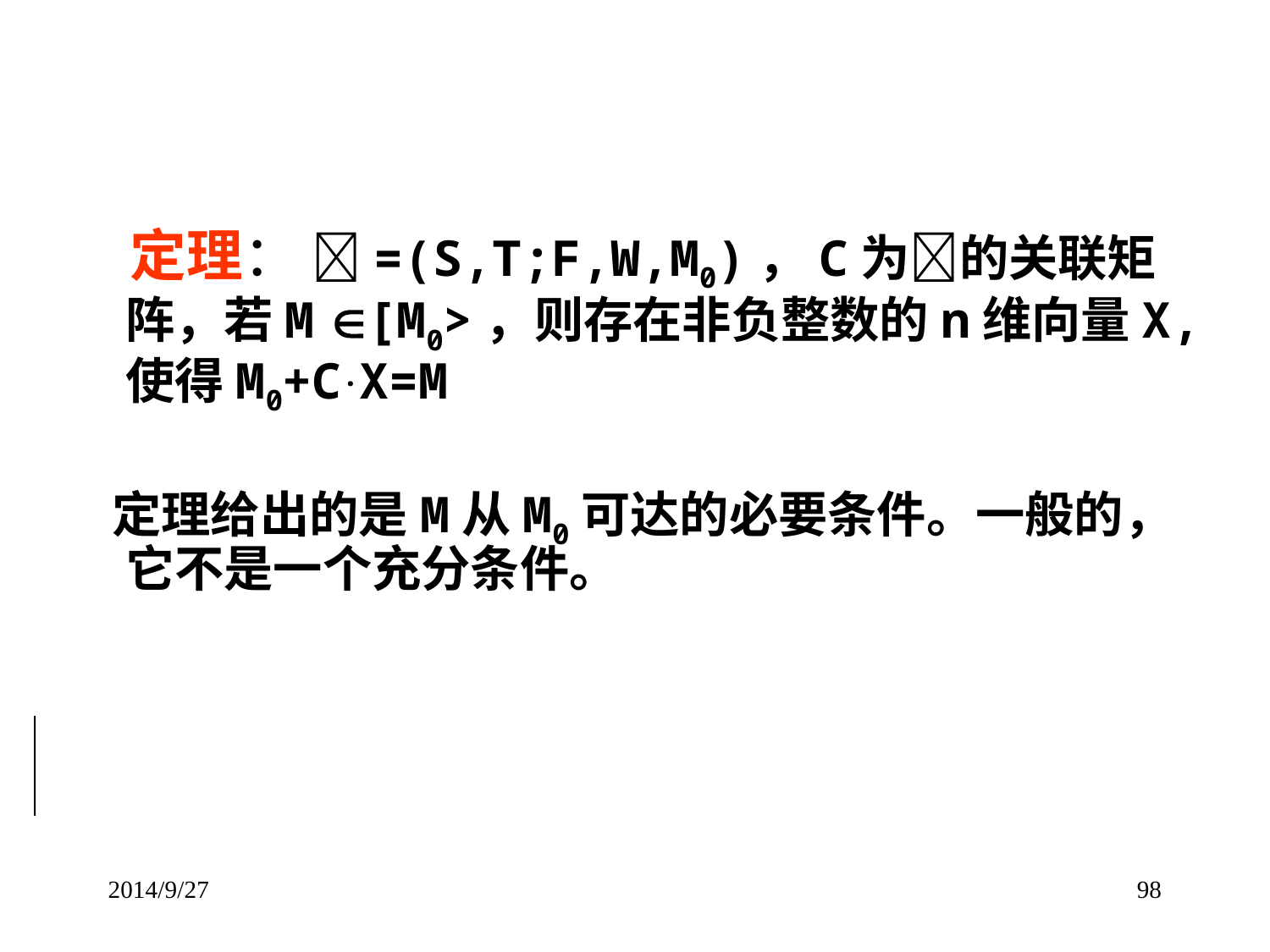

定理： Σ=(S,T;F,W,M0)，C为Σ的关联矩阵，若M ∈[M0>，则存在非负整数的n维向量X,使得M0+C.X=M

  定理给出的是M从M0可达的必要条件。一般的，它不是一个充分条件。
2014/9/27
98